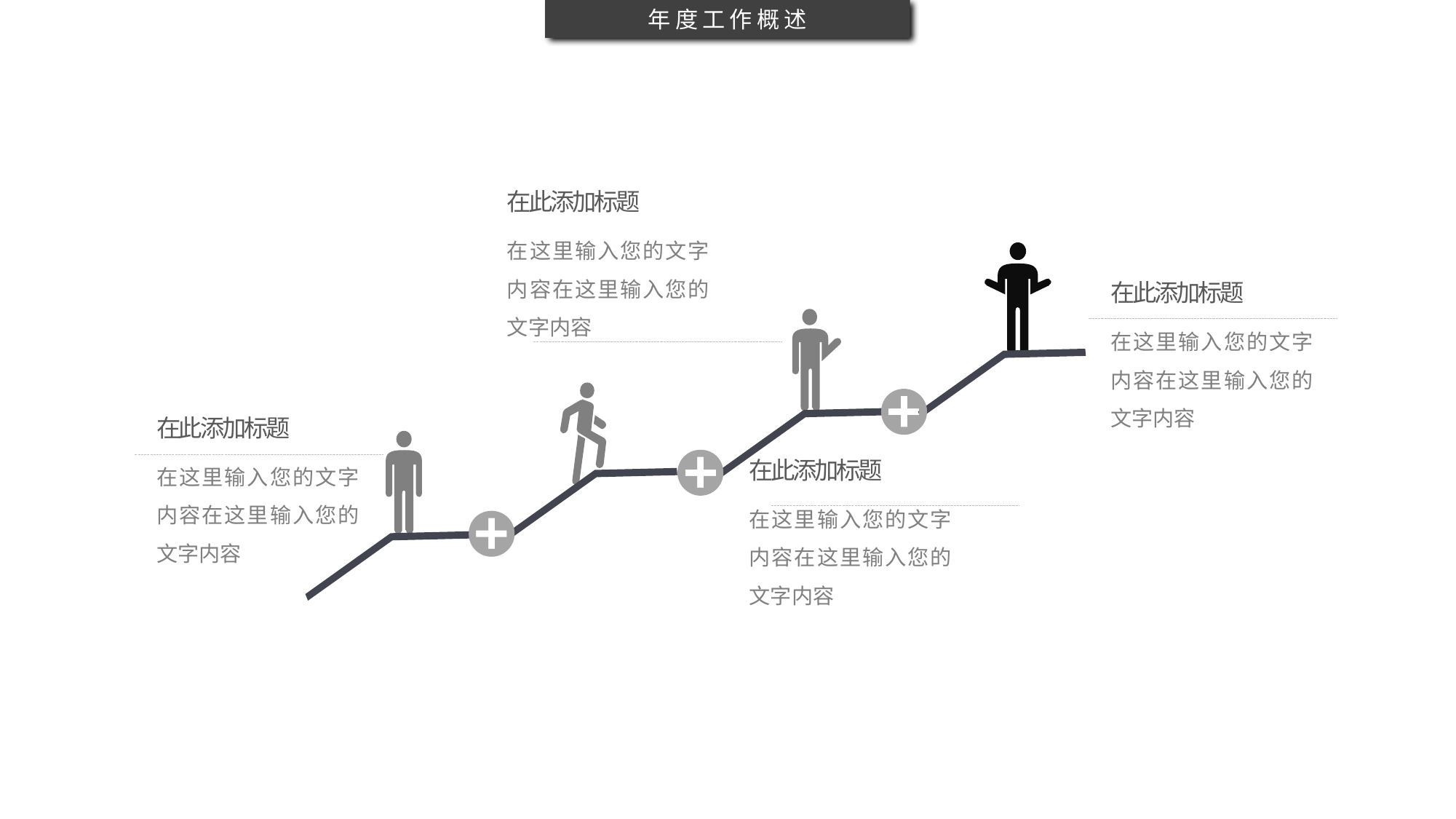

年度工作概述
在此添加标题
在这里输入您的文字内容在这里输入您的文字内容

在此添加标题

在这里输入您的文字内容在这里输入您的文字内容

在此添加标题

在此添加标题
在这里输入您的文字内容在这里输入您的文字内容

在这里输入您的文字内容在这里输入您的文字内容